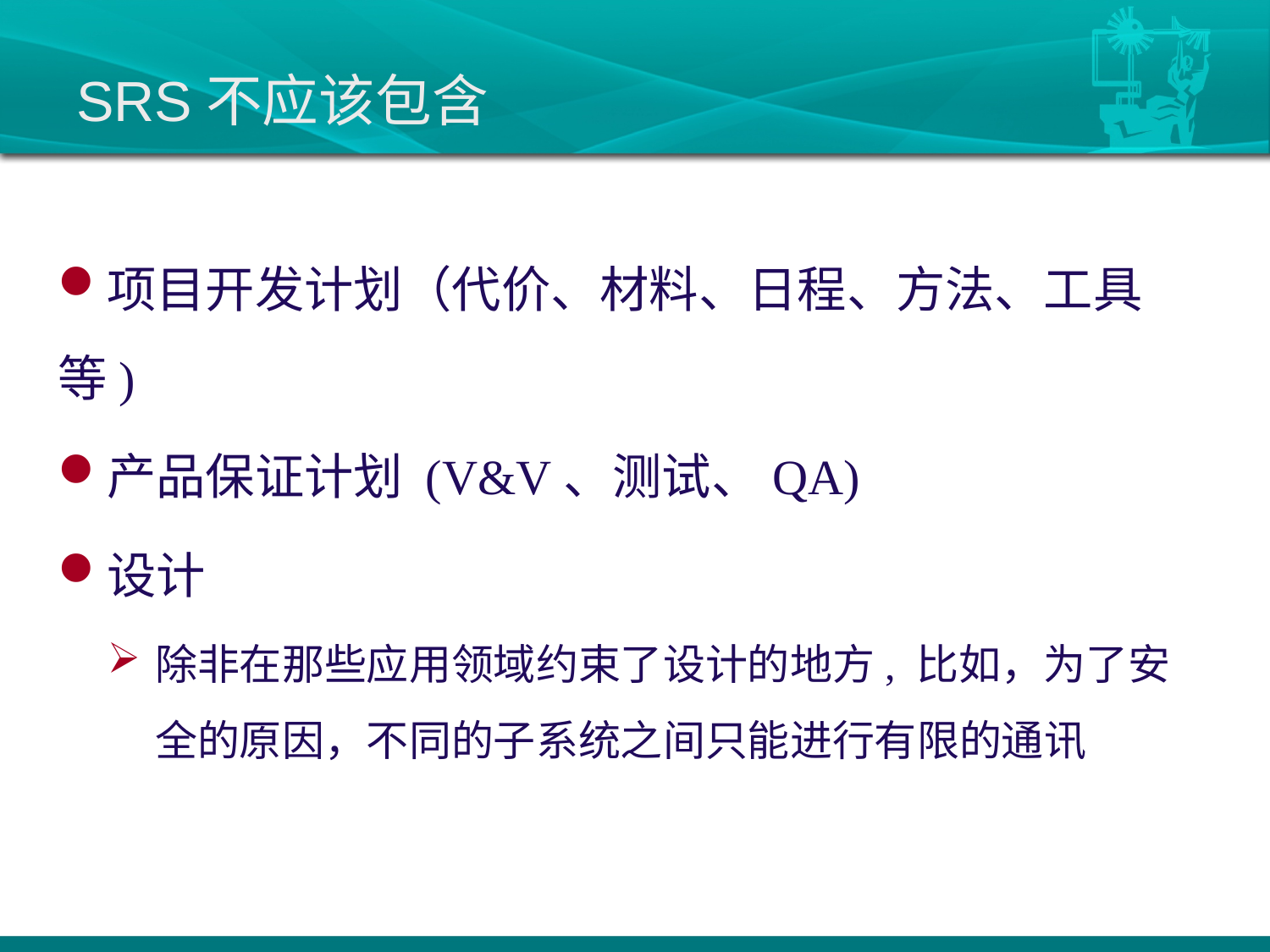

# SRS不应该包含
项目开发计划（代价、材料、日程、方法、工具等)
产品保证计划 (V&V、测试、QA)
设计
除非在那些应用领域约束了设计的地方, 比如，为了安全的原因，不同的子系统之间只能进行有限的通讯